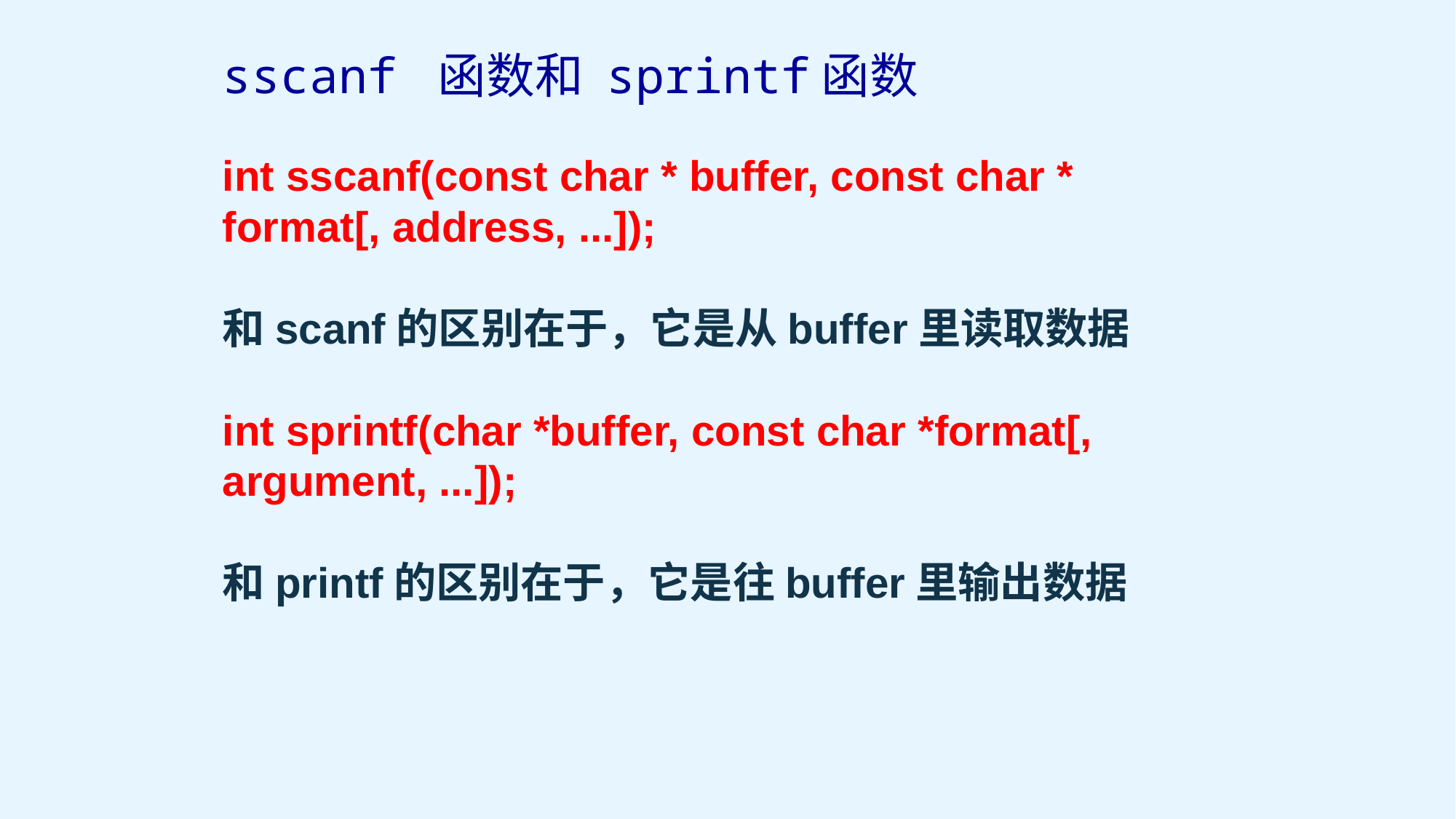

sscanf 函数和 sprintf函数
int sscanf(const char * buffer, const char * format[, address, ...]);

和scanf的区别在于，它是从buffer里读取数据

int sprintf(char *buffer, const char *format[, argument, ...]);

和printf的区别在于，它是往buffer里输出数据